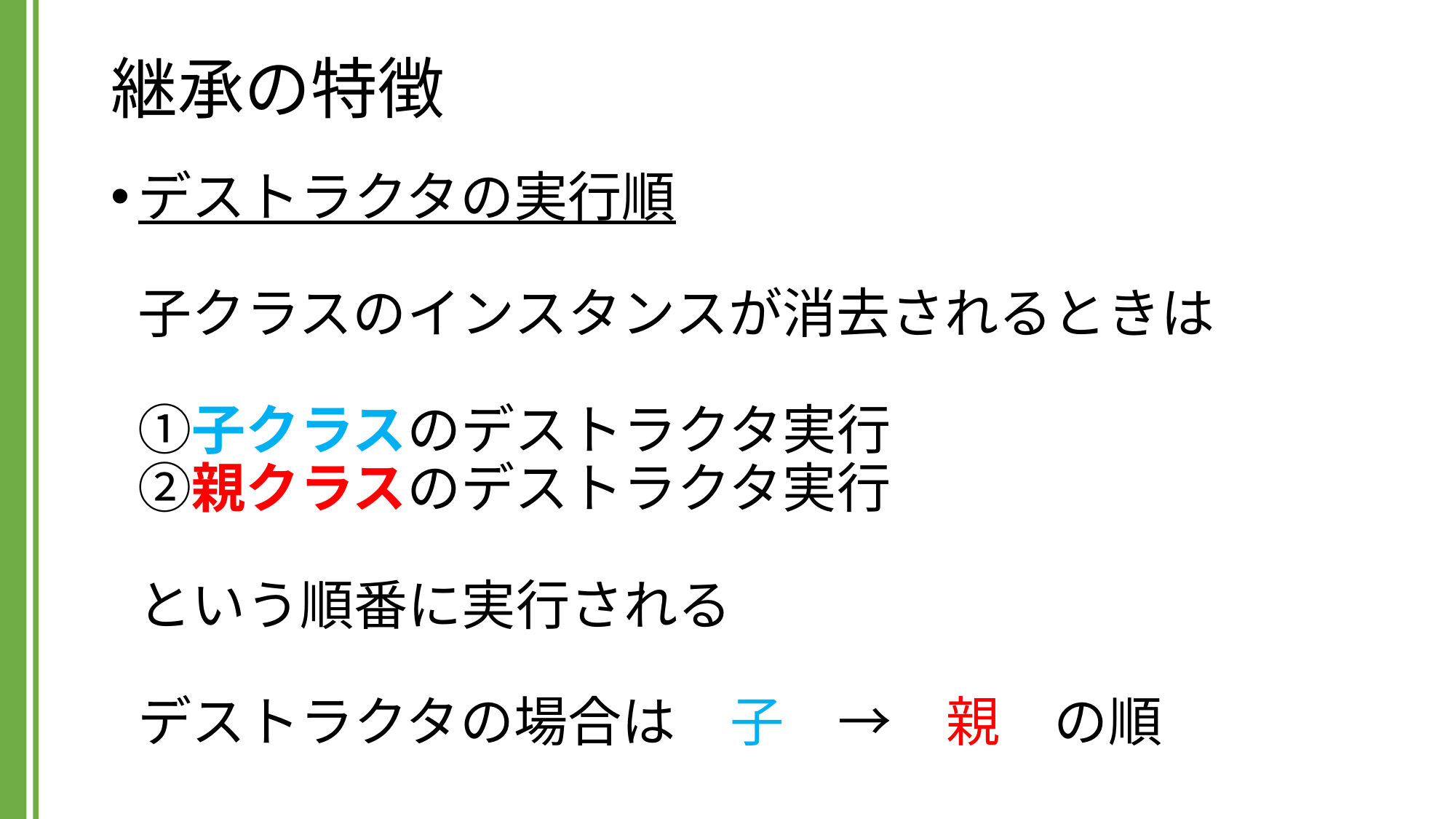

# 継承の特徴
デストラクタの実行順
子クラスのインスタンスが消去されるときは
①子クラスのデストラクタ実行
②親クラスのデストラクタ実行
という順番に実行される
デストラクタの場合は　子　→　親　の順